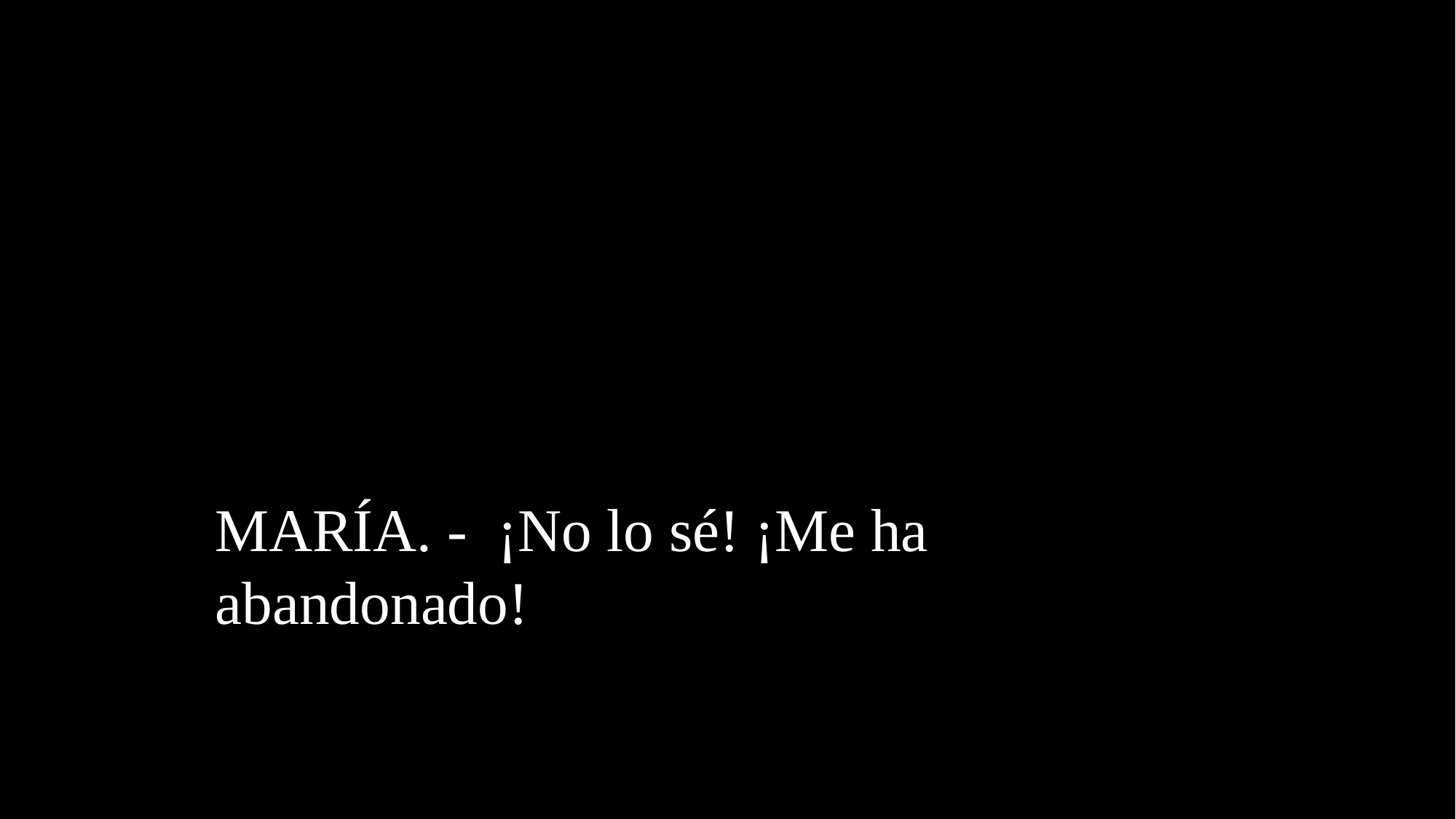

MARÍA. -  ¡No lo sé! ¡Me ha abandonado!

マリア: 理由はわかりませんわ！彼に捨てられたんです！